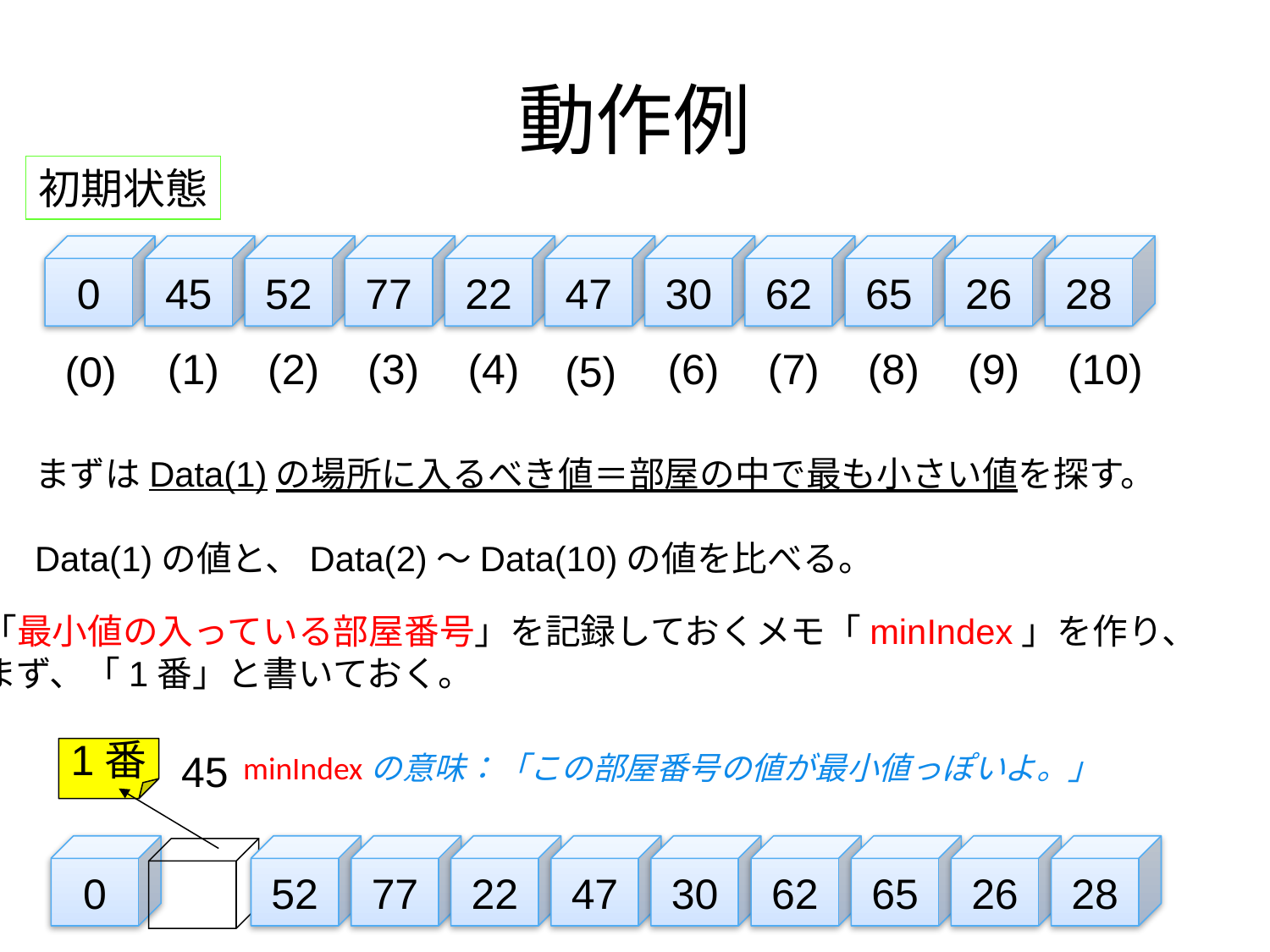

# 動作例
初期状態
0
45
52
77
22
47
30
62
65
26
28
(1)
(2)
(3)
(4)
(6)
(7)
(8)
(9)
(10)
(0)
(5)
まずはData(1)の場所に入るべき値＝部屋の中で最も小さい値を探す。

Data(1)の値と、Data(2)～Data(10)の値を比べる。
「最小値の入っている部屋番号」を記録しておくメモ「minIndex」を作り、
まず、「1番」と書いておく。
1番
45
minIndexの意味：「この部屋番号の値が最小値っぽいよ。」

0
52
77
22
47
30
62
65
26
28